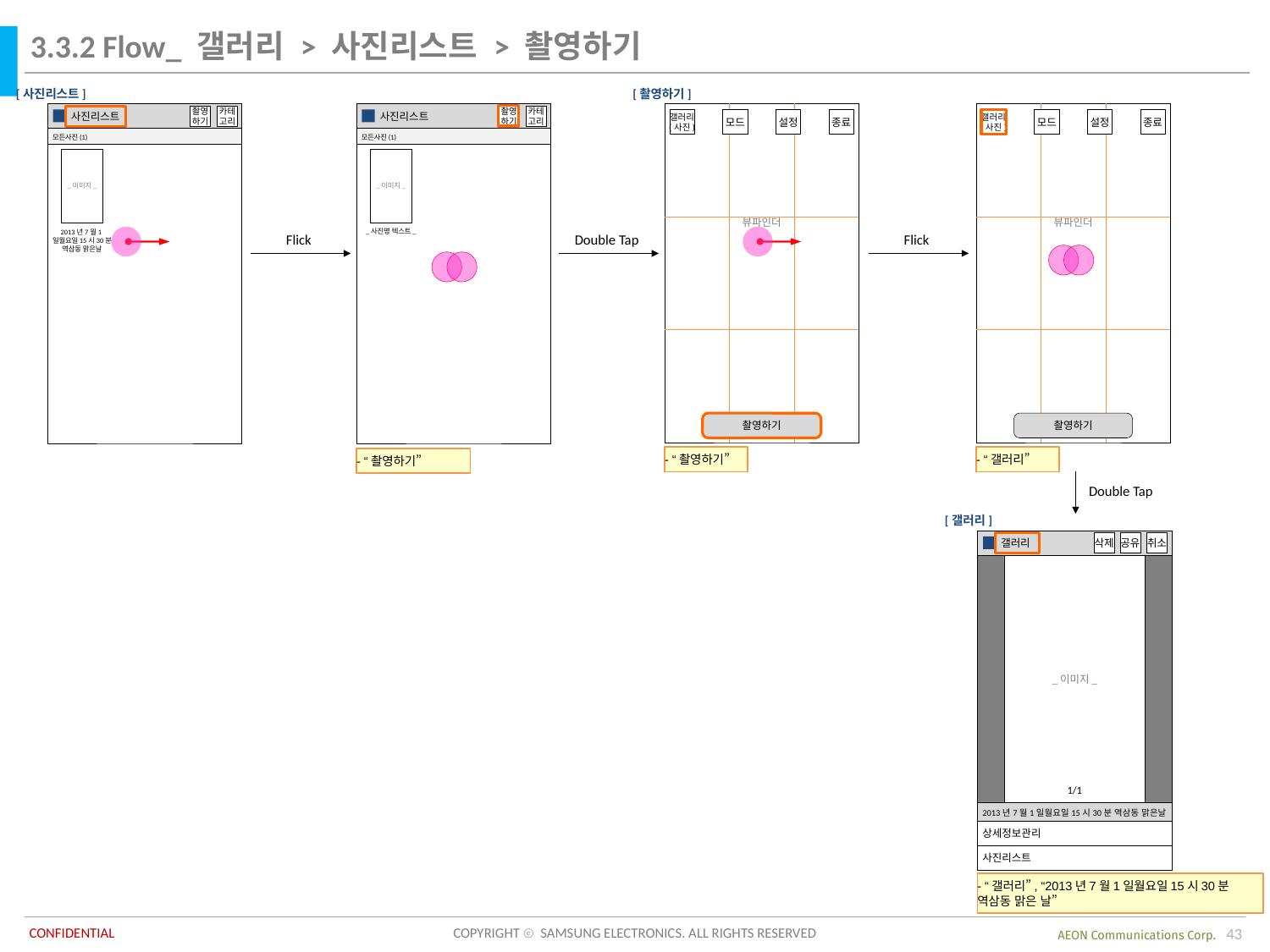

3.3.2 Flow_ 갤러리 > 사진리스트 > 촬영하기
[사진리스트]
[촬영하기]
뷰파인더

갤러리
(사진)
모드
설정
종료
촬영하기
뷰파인더

갤러리
(사진)
모드
설정
종료
촬영하기

         사진리스트
촬영
하기
카테
고리

모든사진(1)
_이미지_
2013년7월1일월요일15시30분 역삼동 맑은날

         사진리스트
촬영
하기
카테
고리

모든사진(1)
_이미지_
_사진명 텍스트_

Flick
Double Tap
Flick

- “촬영하기”
- “갤러리”
- “촬영하기”
Double Tap
[갤러리]

         갤러리

삭제
공유
취소

_이미지_
1/1
2013년7월1일월요일15시30분 역삼동 맑은날
상세정보관리
사진리스트
- “갤러리”, “2013년7월1일월요일15시30분 역삼동 맑은 날”
43